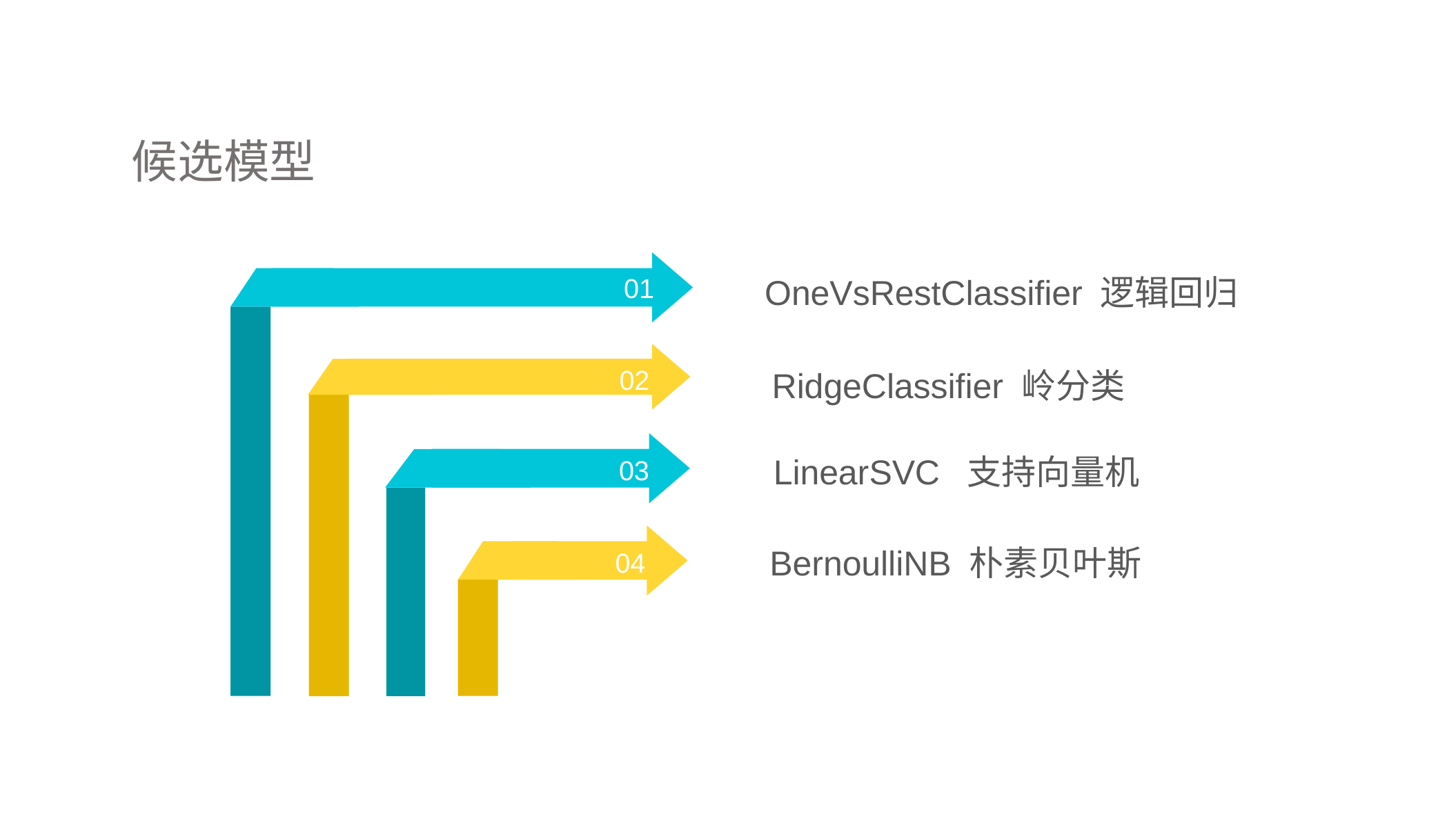

候选模型

01

02

03

04
OneVsRestClassifier 逻辑回归
RidgeClassifier 岭分类
LinearSVC  支持向量机
BernoulliNB 朴素贝叶斯